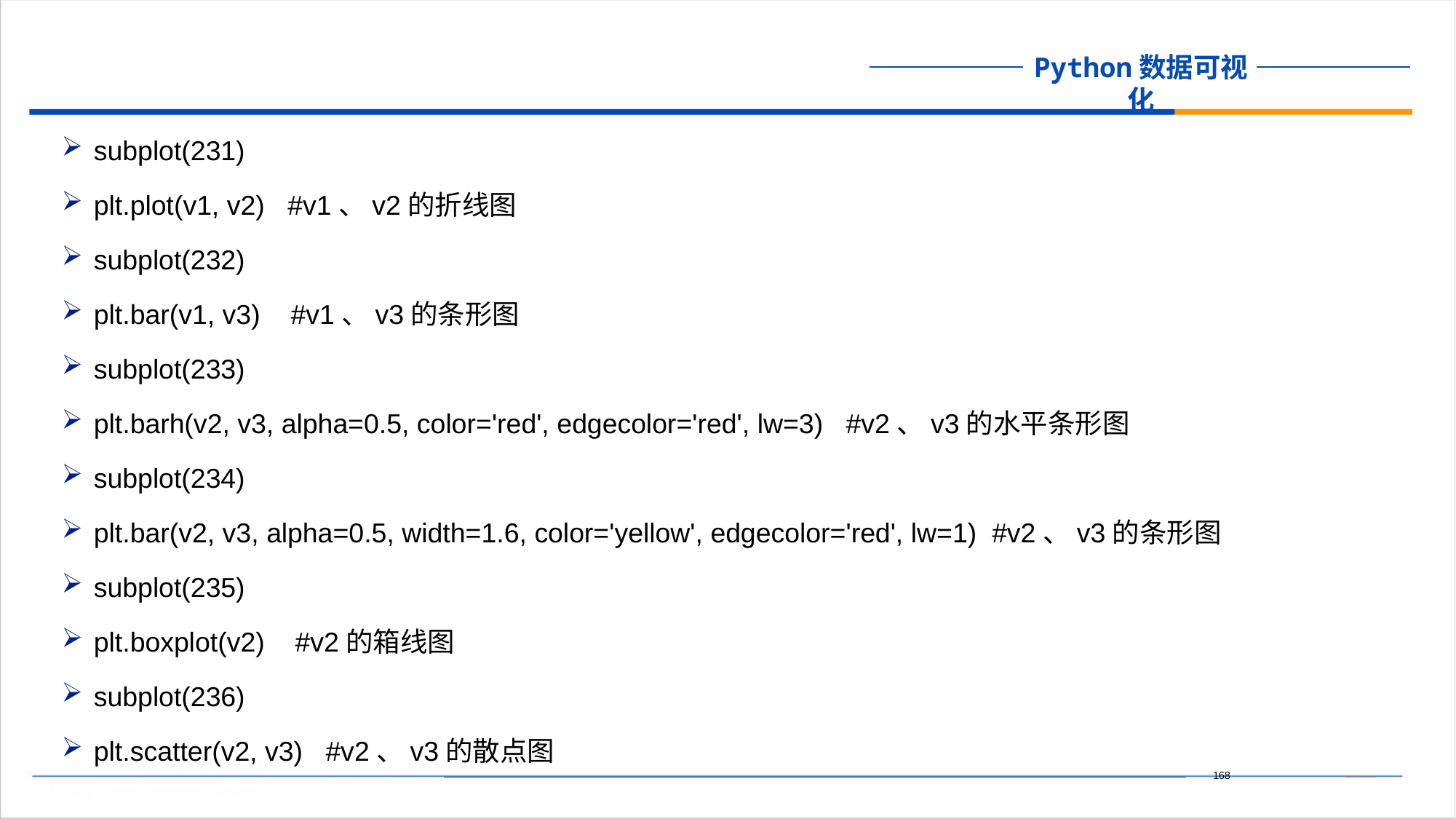

subplot(231)
plt.plot(v1, v2)   #v1、v2的折线图
subplot(232)
plt.bar(v1, v3)    #v1、v3的条形图
subplot(233)
plt.barh(v2, v3, alpha=0.5, color='red', edgecolor='red', lw=3)   #v2、v3的水平条形图
subplot(234)
plt.bar(v2, v3, alpha=0.5, width=1.6, color='yellow', edgecolor='red', lw=1)  #v2、v3的条形图
subplot(235)
plt.boxplot(v2)    #v2的箱线图
subplot(236)
plt.scatter(v2, v3)   #v2、v3的散点图